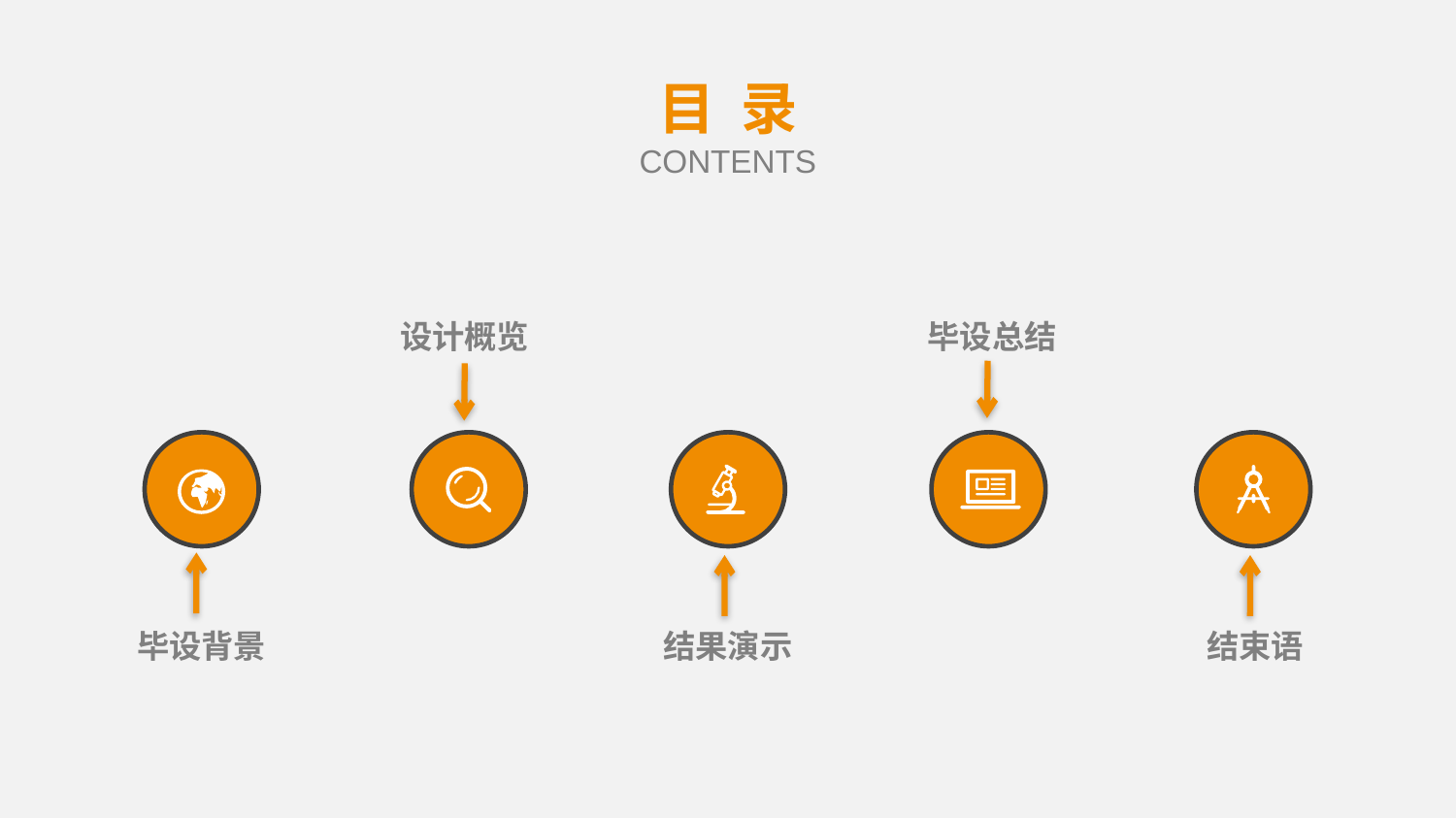

目  录
CONTENTS
设计概览
毕设总结

毕设背景
结果演示
结束语